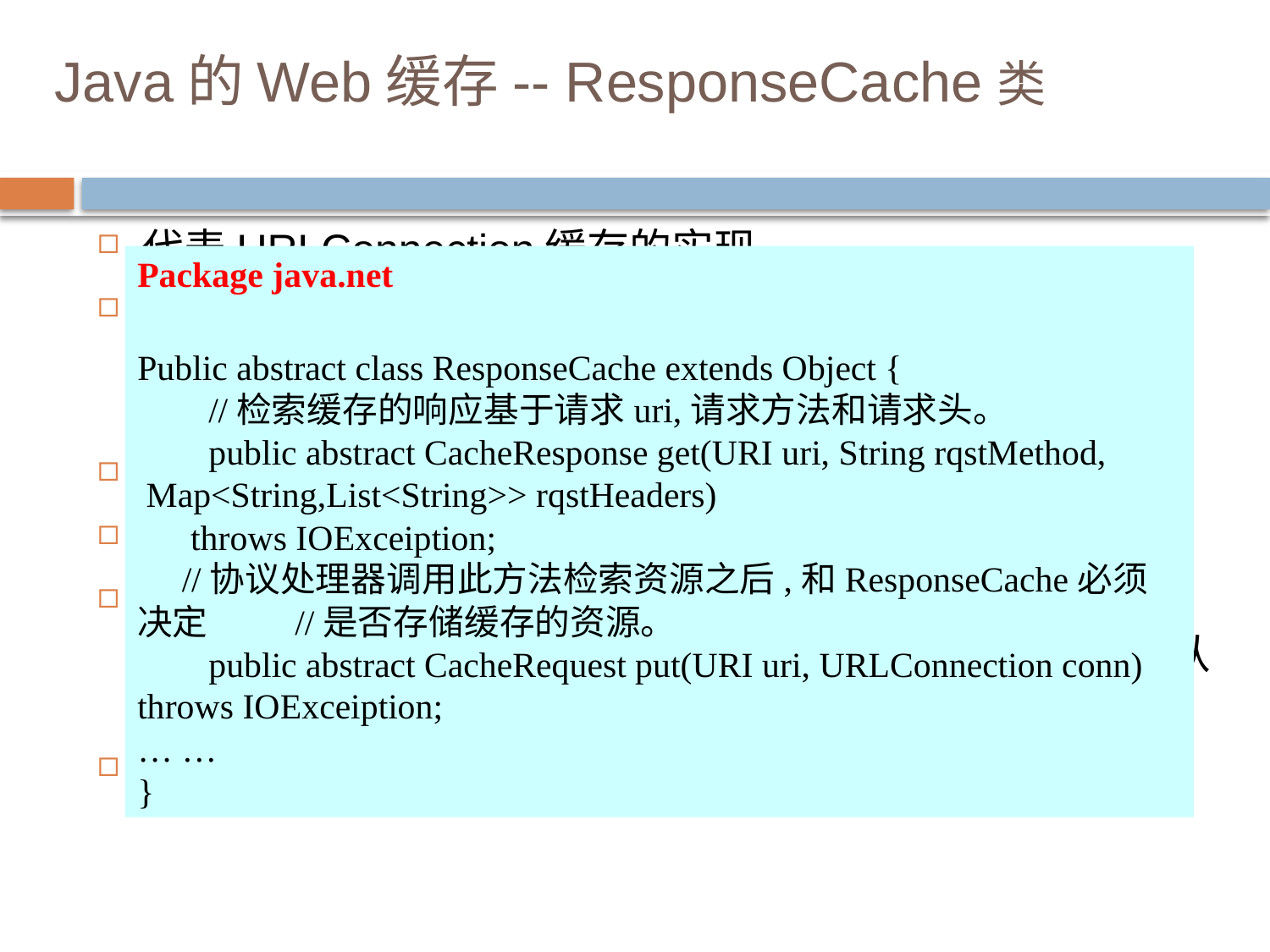

# Java的Web缓存-- ResponseCache类
代表URLConnection缓存的实现。
它的实例可以通过ResponseCache.setDefault(ResponseCache)向系统注册,系统将调用这个对象:
（1）存储从外部源已检索资源数据到缓存中。
（2）试图获取可能是存储在缓存中的所请求的资源。
ResponseCache实现决定哪些资源应该被缓存,多长时间 。如果不能从缓存检索请求的资源, 协议处理程序将从其原始位置获取资源。
ResponseCache类 如下 ：

Package java.net

Public abstract class ResponseCache extends Object {
        //检索缓存的响应基于请求uri,请求方法和请求头。
        public abstract CacheResponse get(URI uri, String rqstMethod,          Map<String,List<String>> rqstHeaders)
      throws IOExceiption;
     //协议处理器调用此方法检索资源之后,和ResponseCache必须决定          //是否存储缓存的资源。
        public abstract CacheRequest put(URI uri, URLConnection conn) throws IOExceiption;
… …
}